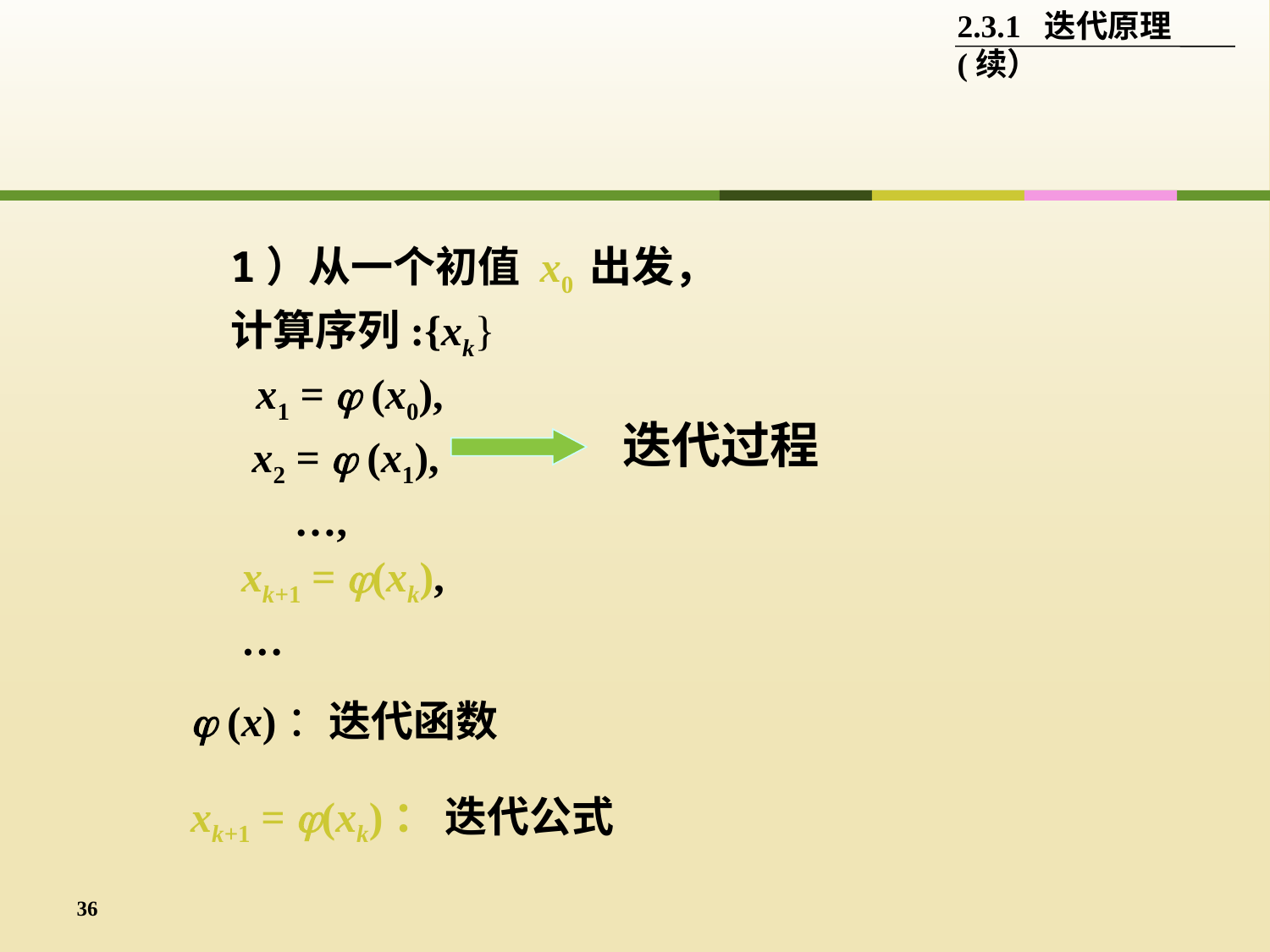

2.3.1  迭代原理(续）

1）从一个初值 x0 出发，
计算序列:{xk}
 x1 = ϕ (x0),
  x2 = ϕ (x1),
      …,
 xk+1 = ϕ(xk),
 …
迭代过程

ϕ (x)：迭代函数
xk+1 = ϕ(xk)： 迭代公式
36